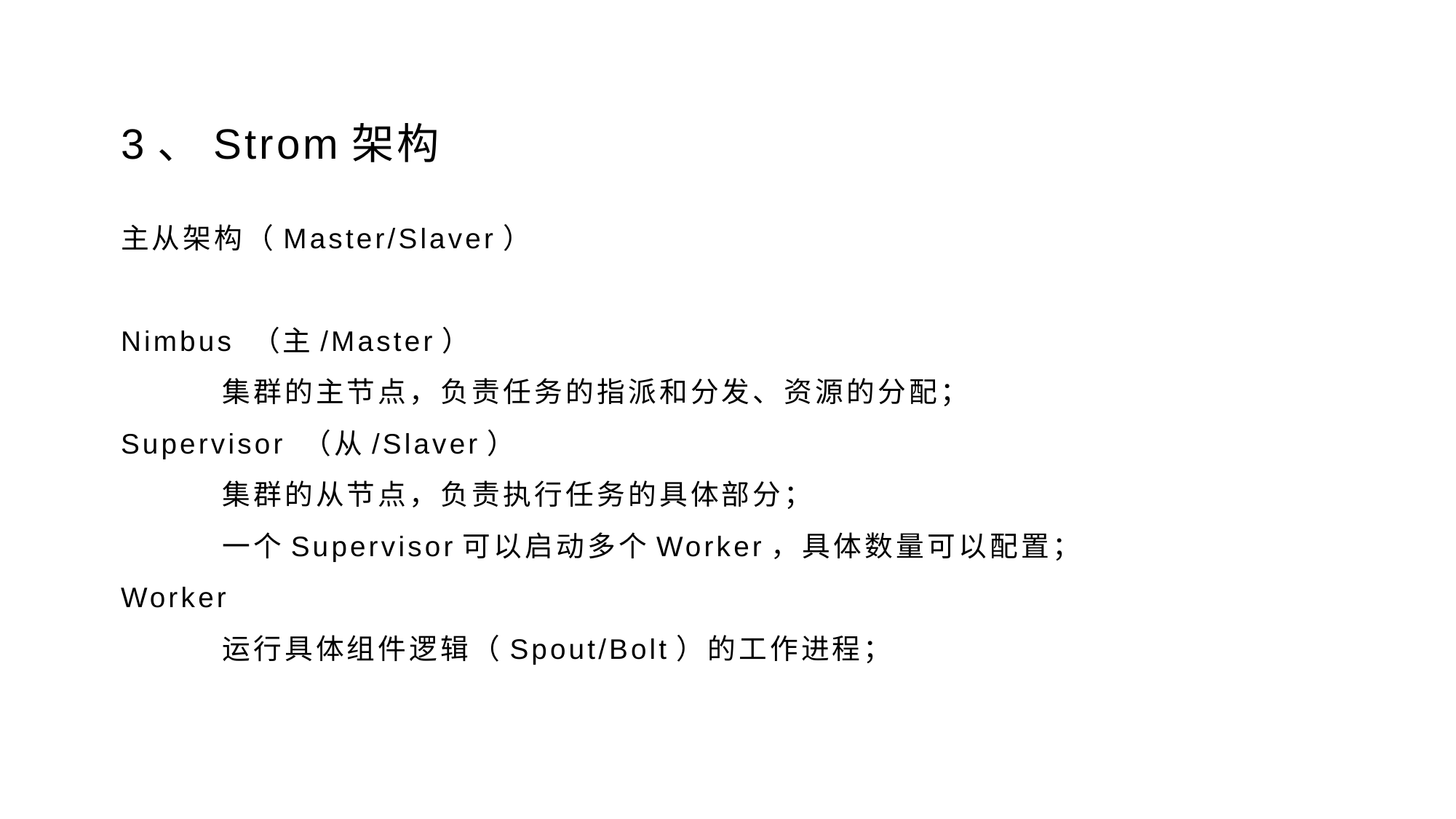

3、Strom架构
主从架构（Master/Slaver）

Nimbus （主/Master）
	集群的主节点，负责任务的指派和分发、资源的分配；
Supervisor （从/Slaver）
	集群的从节点，负责执行任务的具体部分；
	一个Supervisor可以启动多个Worker，具体数量可以配置；
Worker
	运行具体组件逻辑（Spout/Bolt）的工作进程；